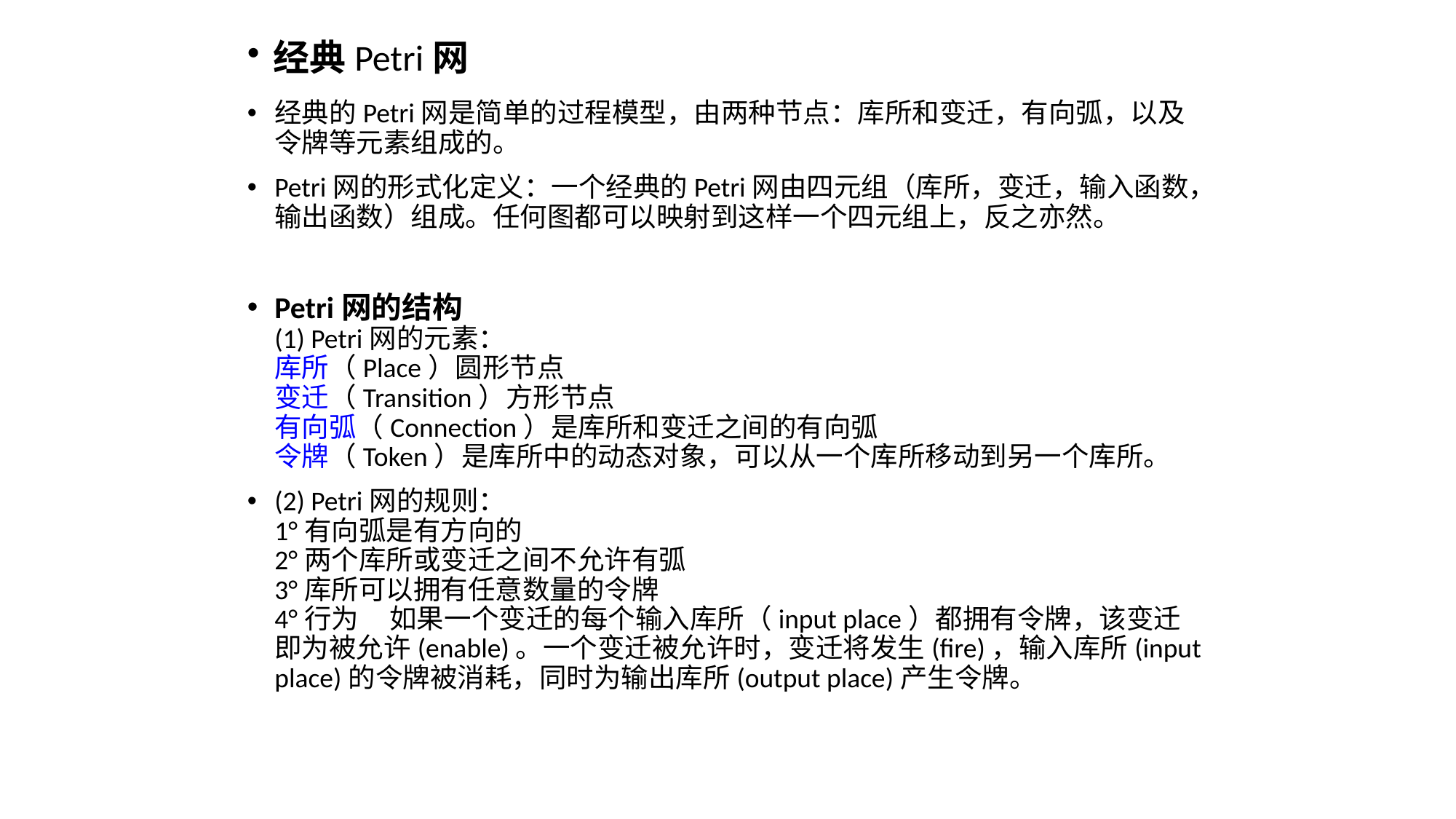

# 经典Petri网
经典的Petri网是简单的过程模型，由两种节点：库所和变迁，有向弧，以及令牌等元素组成的。
Petri网的形式化定义：一个经典的Petri网由四元组（库所，变迁，输入函数，输出函数）组成。任何图都可以映射到这样一个四元组上，反之亦然。

Petri网的结构
(1) Petri网的元素：
库所（Place）圆形节点
变迁（Transition）方形节点
有向弧（Connection）是库所和变迁之间的有向弧
令牌（Token）是库所中的动态对象，可以从一个库所移动到另一个库所。
(2) Petri网的规则：
1°有向弧是有方向的
2°两个库所或变迁之间不允许有弧
3°库所可以拥有任意数量的令牌
4°行为     如果一个变迁的每个输入库所（input place）都拥有令牌，该变迁即为被允许(enable)。一个变迁被允许时，变迁将发生(fire)，输入库所(input place)的令牌被消耗，同时为输出库所(output place)产生令牌。